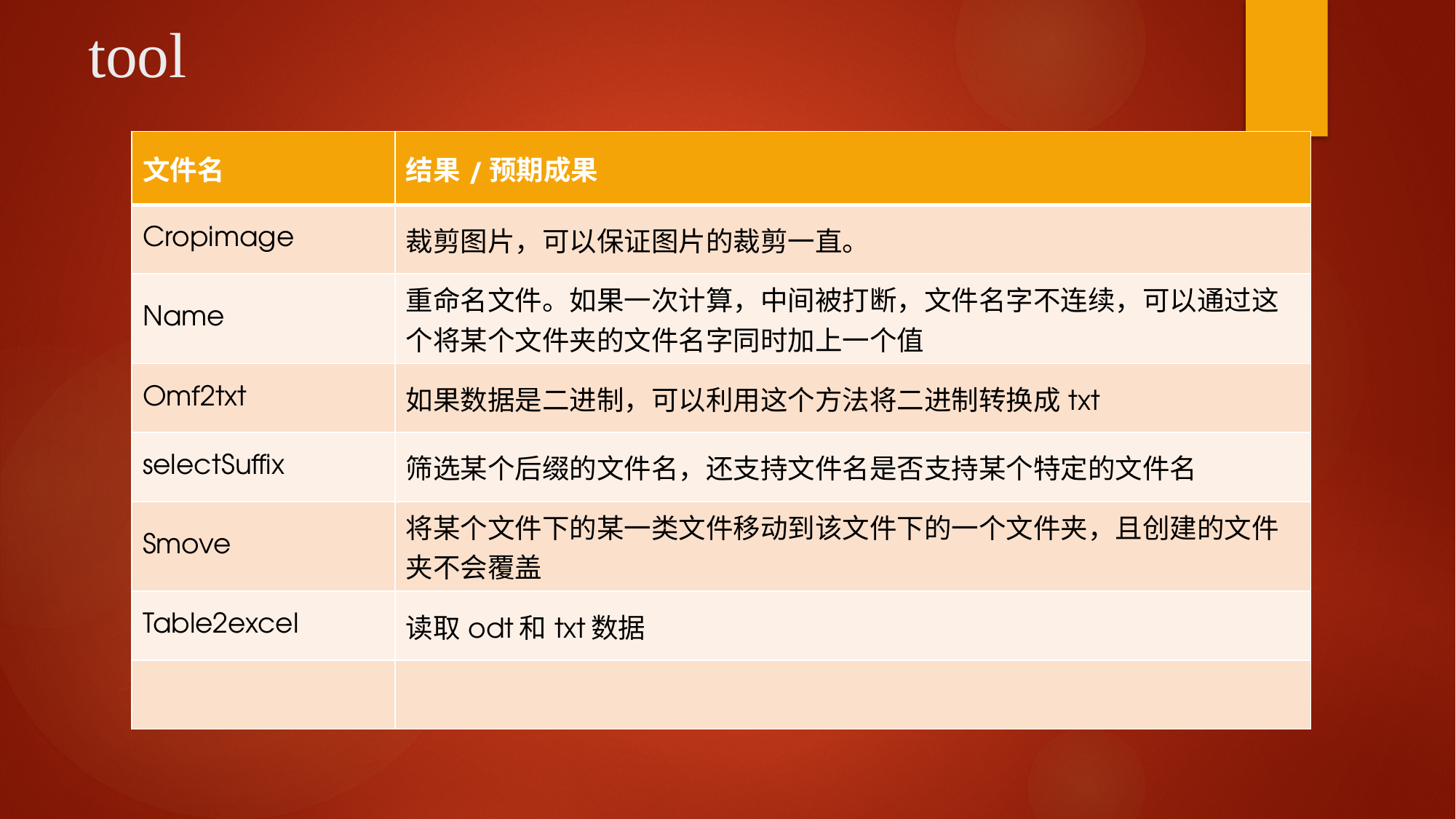

# tool
| 文件名 | 结果/预期成果 |
| --- | --- |
| Cropimage | 裁剪图片，可以保证图片的裁剪一直。 |
| Name | 重命名文件。如果一次计算，中间被打断，文件名字不连续，可以通过这个将某个文件夹的文件名字同时加上一个值 |
| Omf2txt | 如果数据是二进制，可以利用这个方法将二进制转换成txt |
| selectSuffix | 筛选某个后缀的文件名，还支持文件名是否支持某个特定的文件名 |
| Smove | 将某个文件下的某一类文件移动到该文件下的一个文件夹，且创建的文件夹不会覆盖 |
| Table2excel | 读取odt和txt数据 |
|  |  |